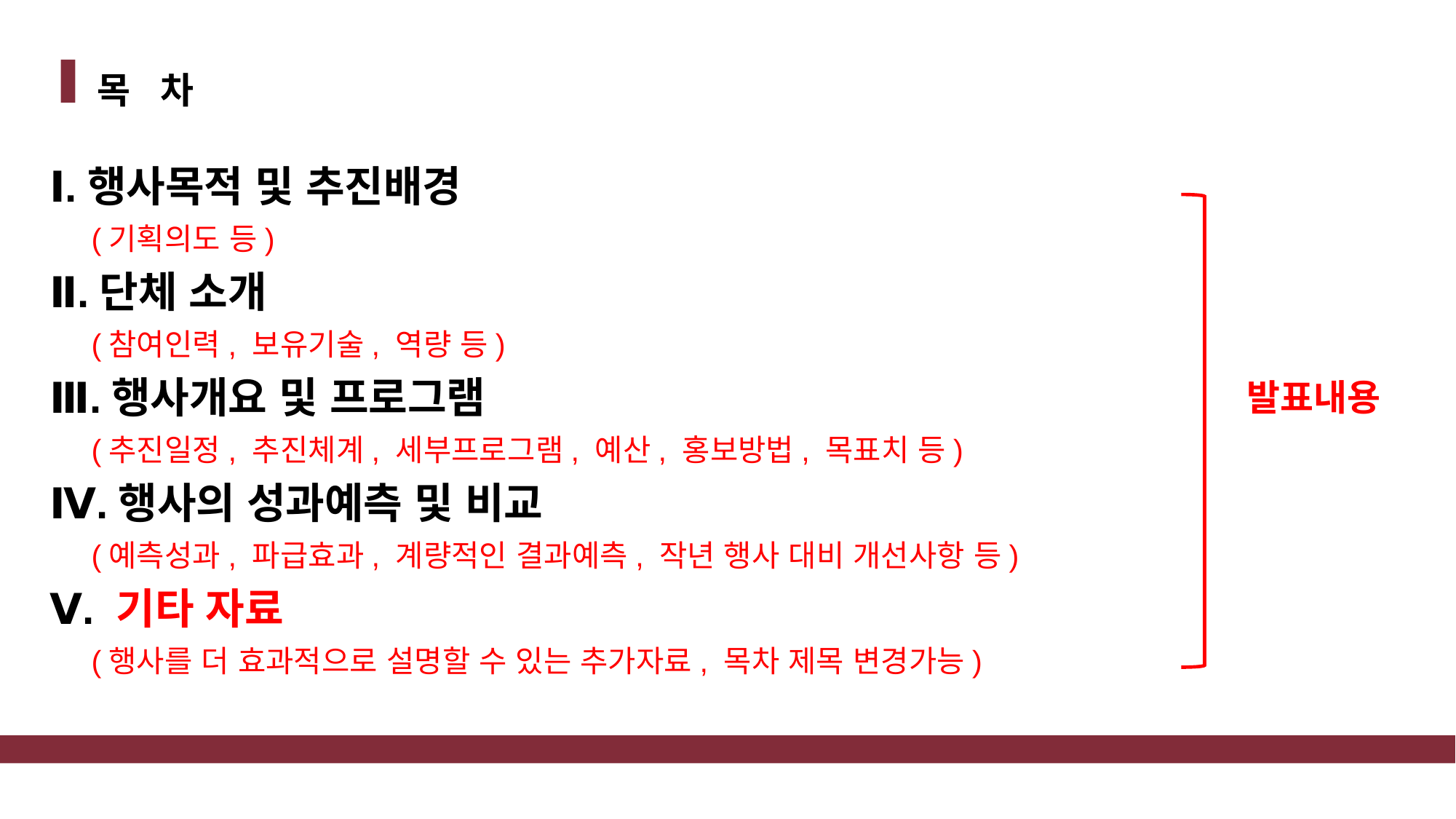

목   차

Ⅰ.행사목적 및 추진배경
     (기획의도 등)
Ⅱ.단체 소개
     (참여인력, 보유기술, 역량 등)
Ⅲ.행사개요 및 프로그램
     (추진일정, 추진체계, 세부프로그램, 예산, 홍보방법, 목표치 등)
Ⅳ.행사의 성과예측 및 비교
     (예측성과, 파급효과, 계량적인 결과예측, 작년 행사 대비 개선사항 등)
Ⅴ. 기타 자료
     (행사를 더 효과적으로 설명할 수 있는 추가자료, 목차 제목 변경가능)

발표내용